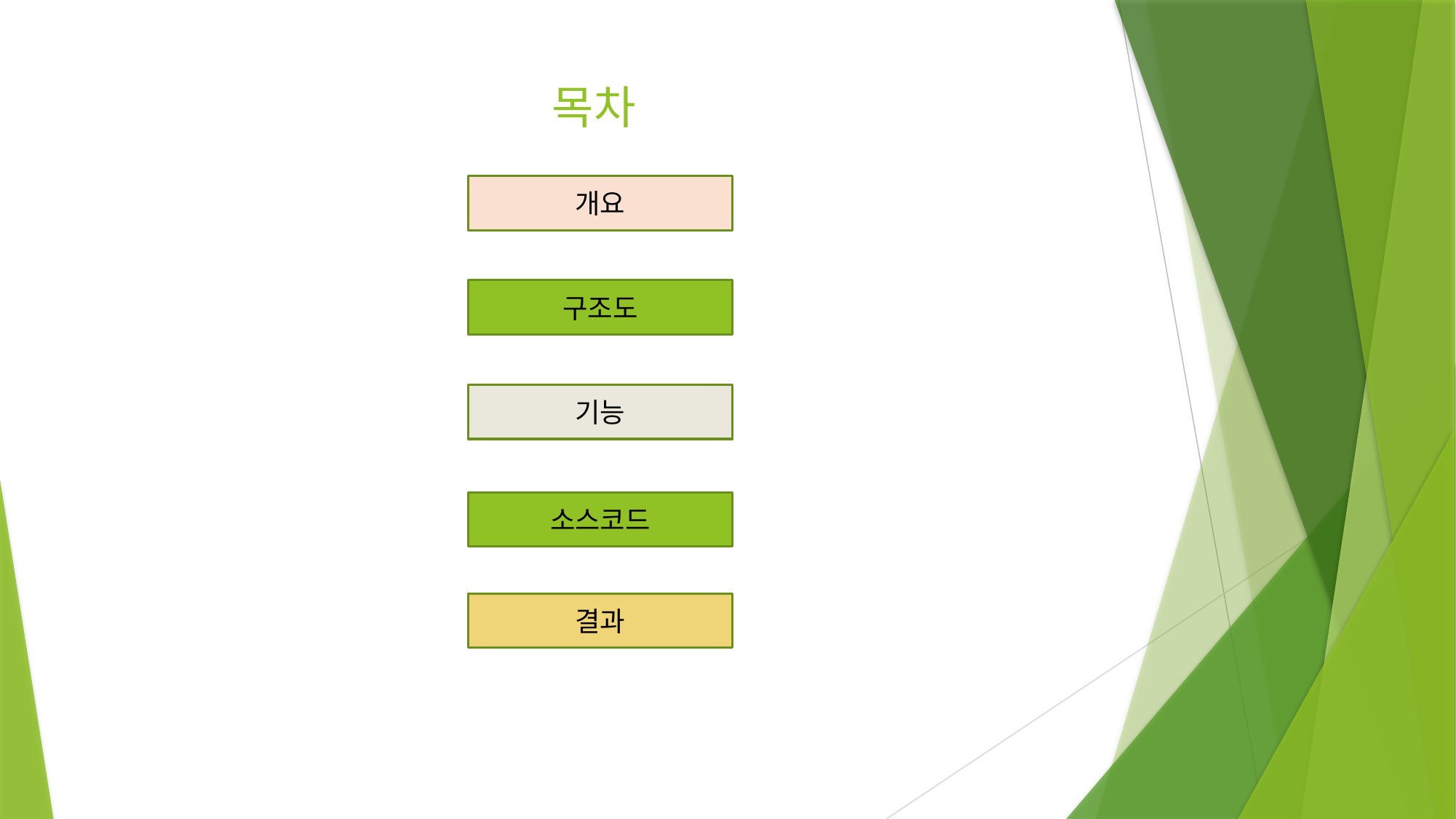

# 목차
개요
구조도
기능
소스코드
결과